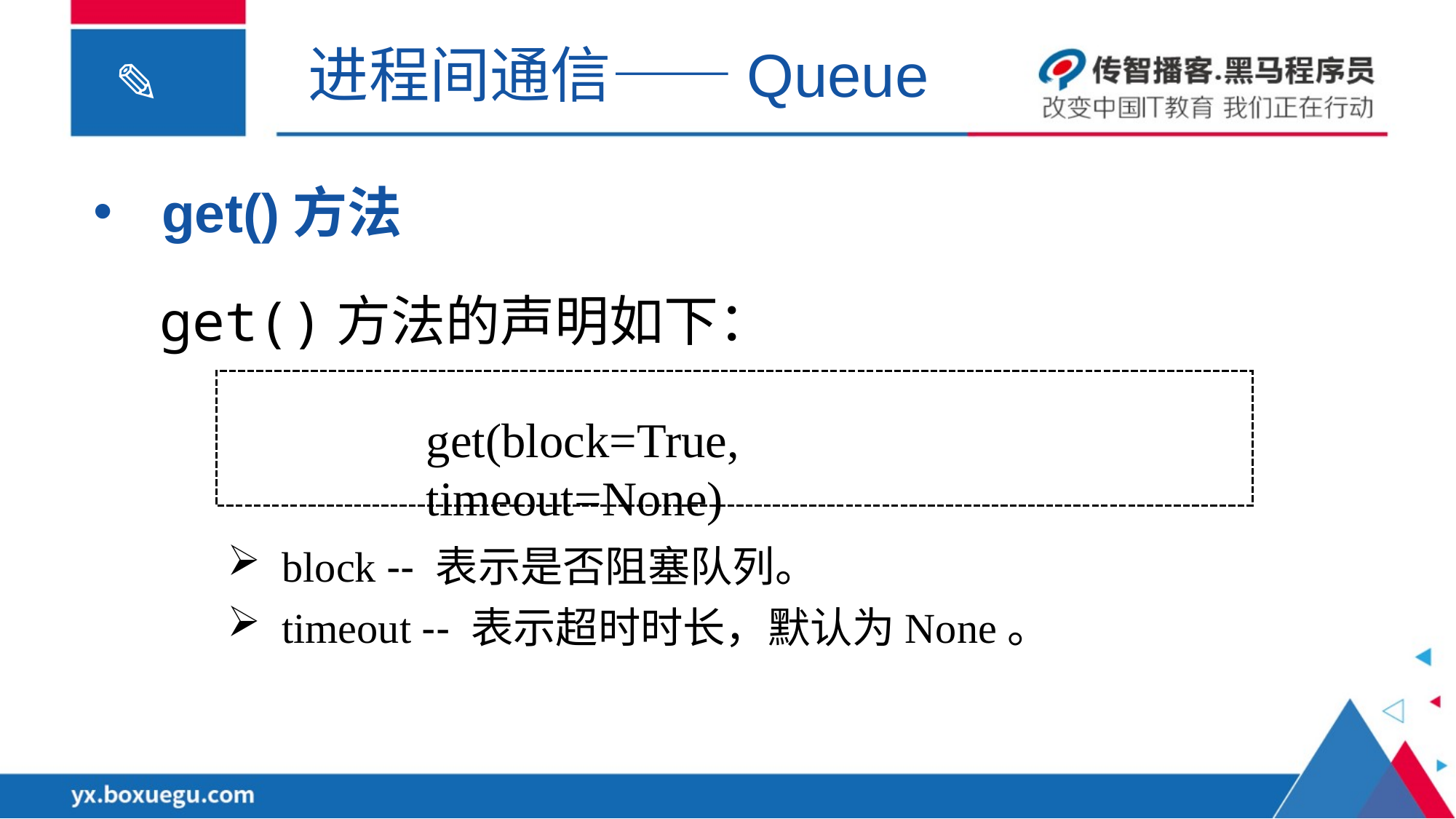

进程间通信——Queue
get()方法
get()方法的声明如下：

get(block=True, timeout=None)
block -- 表示是否阻塞队列。
timeout -- 表示超时时长，默认为None。